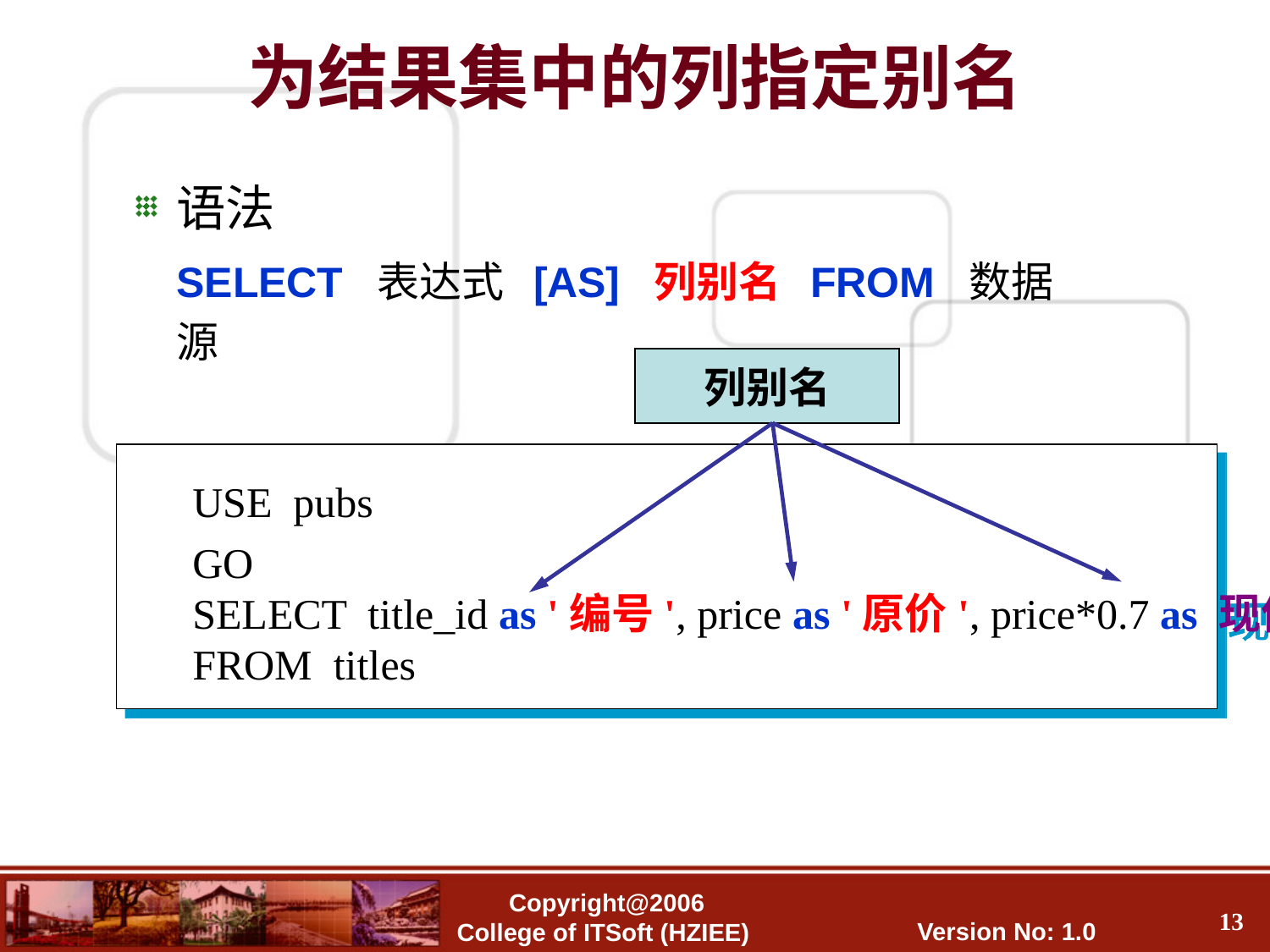

为结果集中的列指定别名
语法
	SELECT  表达式  [AS]  列别名  FROM  数据源
列别名

USE  pubs
GO
SELECT  title_id as '编号', price as '原价', price*0.7 as 现价
FROM  titles